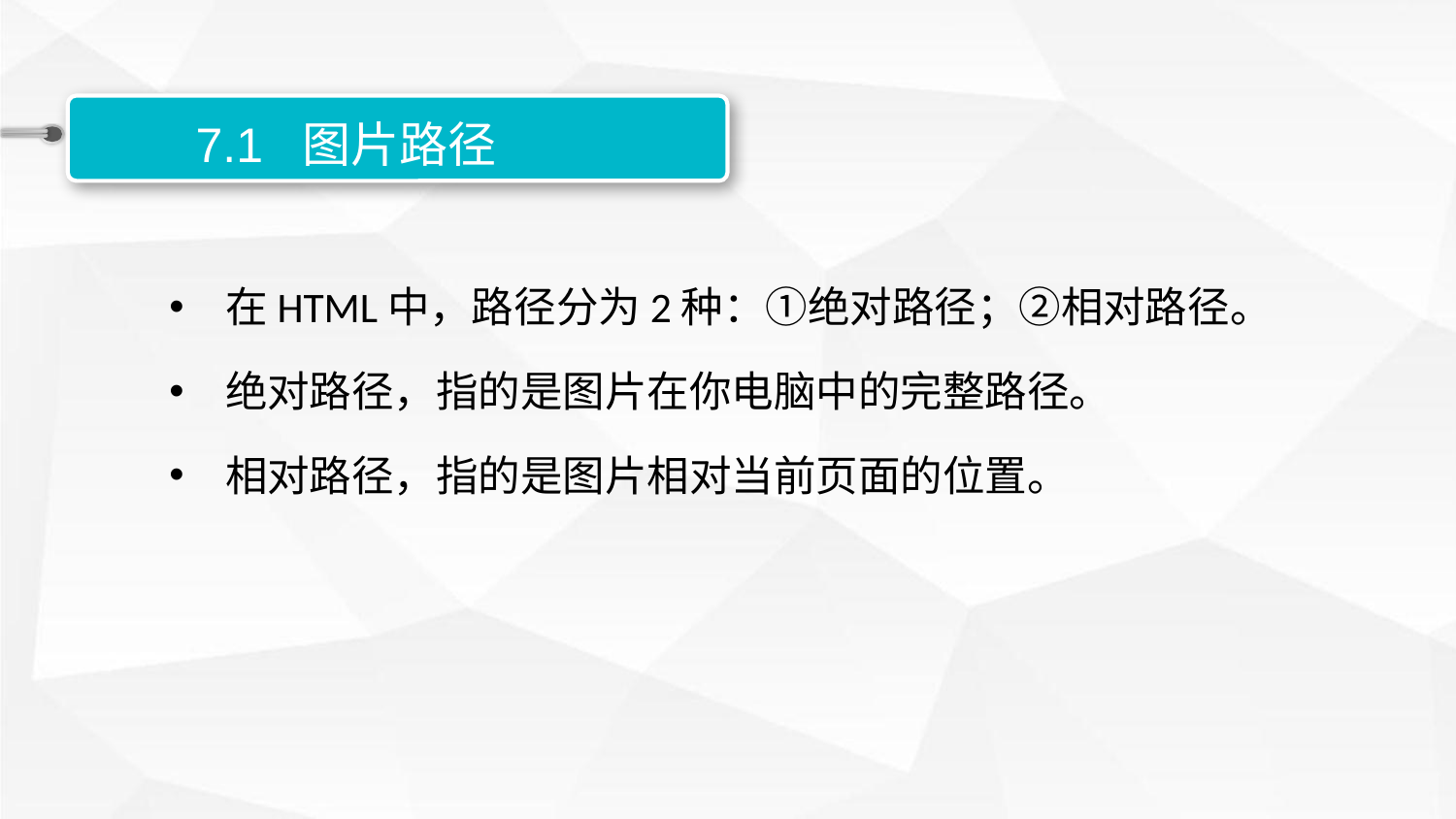

7.1  图片路径

在HTML中，路径分为2种：①绝对路径；②相对路径。
绝对路径，指的是图片在你电脑中的完整路径。
相对路径，指的是图片相对当前页面的位置。